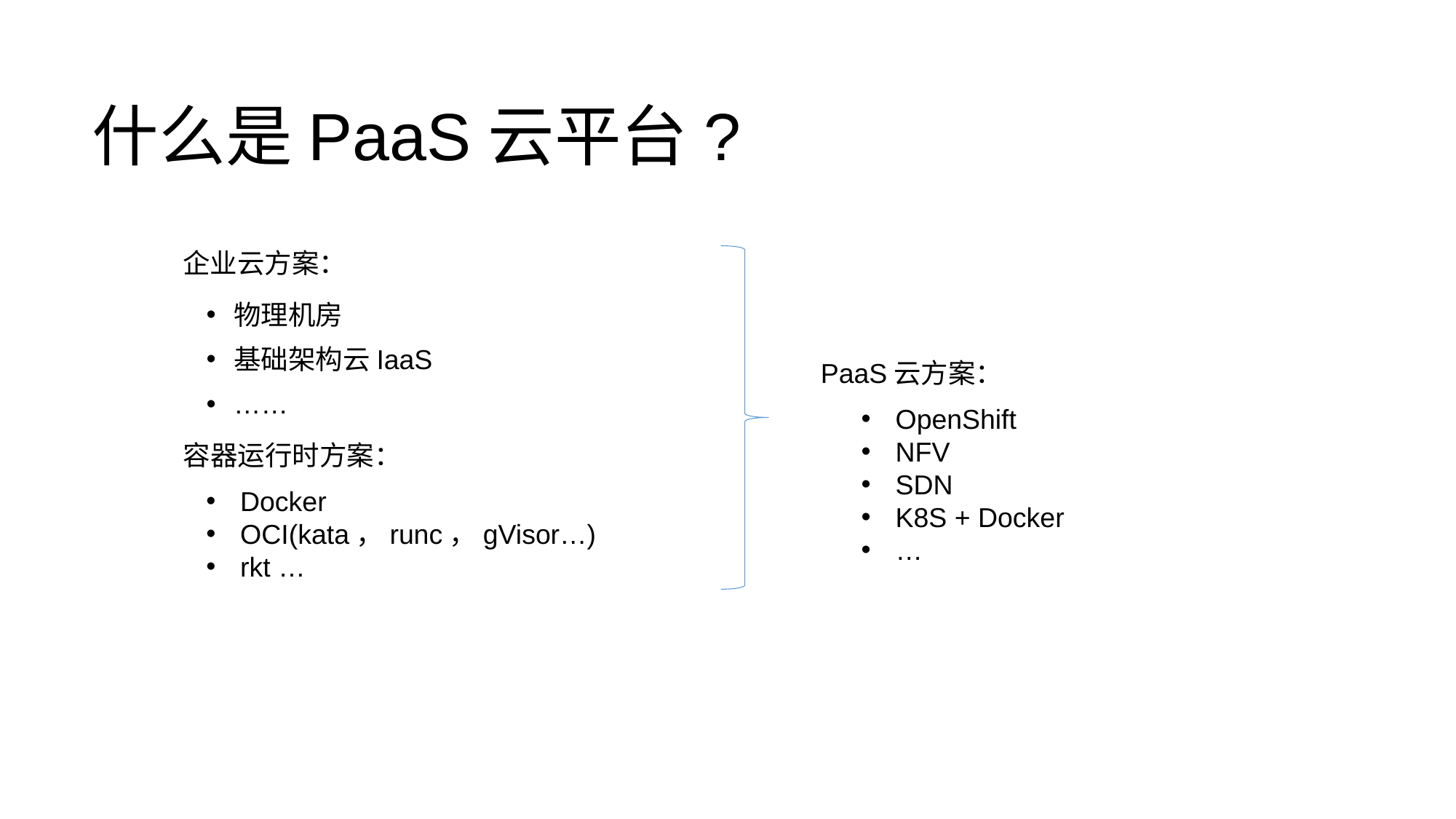

# 什么是PaaS云平台?
企业云方案：

物理机房
基础架构云IaaS
……
PaaS云方案：
OpenShift
NFV
SDN
K8S + Docker
…
容器运行时方案：
Docker
OCI(kata，runc，gVisor…)
rkt …